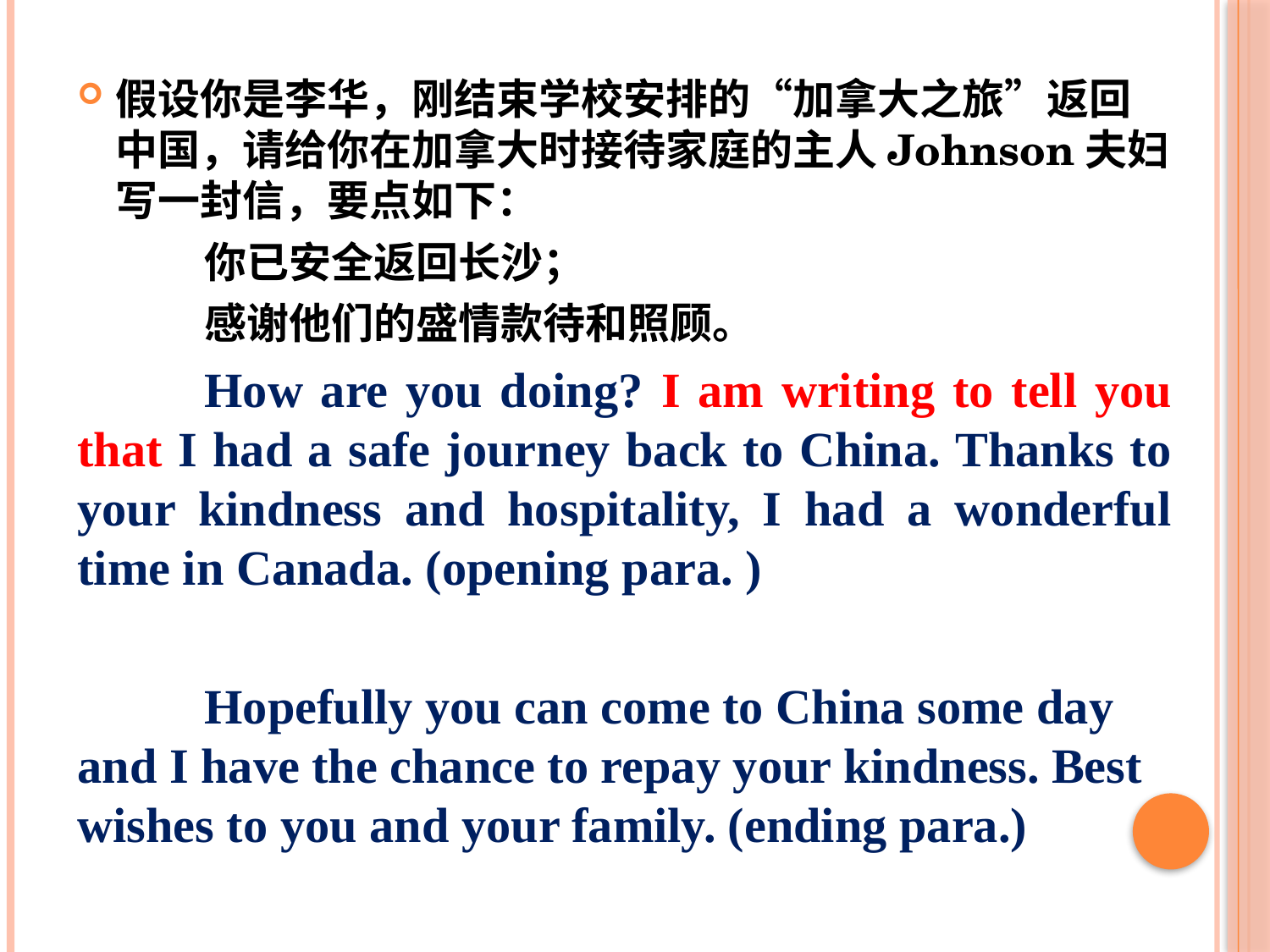

假设你是李华，刚结束学校安排的“加拿大之旅”返回中国，请给你在加拿大时接待家庭的主人Johnson夫妇写一封信，要点如下：
	你已安全返回长沙；
	感谢他们的盛情款待和照顾。
	How are you doing? I am writing to tell you that I had a safe journey back to China. Thanks to your kindness and hospitality, I had a wonderful time in Canada. (opening para. )

	Hopefully you can come to China some day and I have the chance to repay your kindness. Best wishes to you and your family. (ending para.)